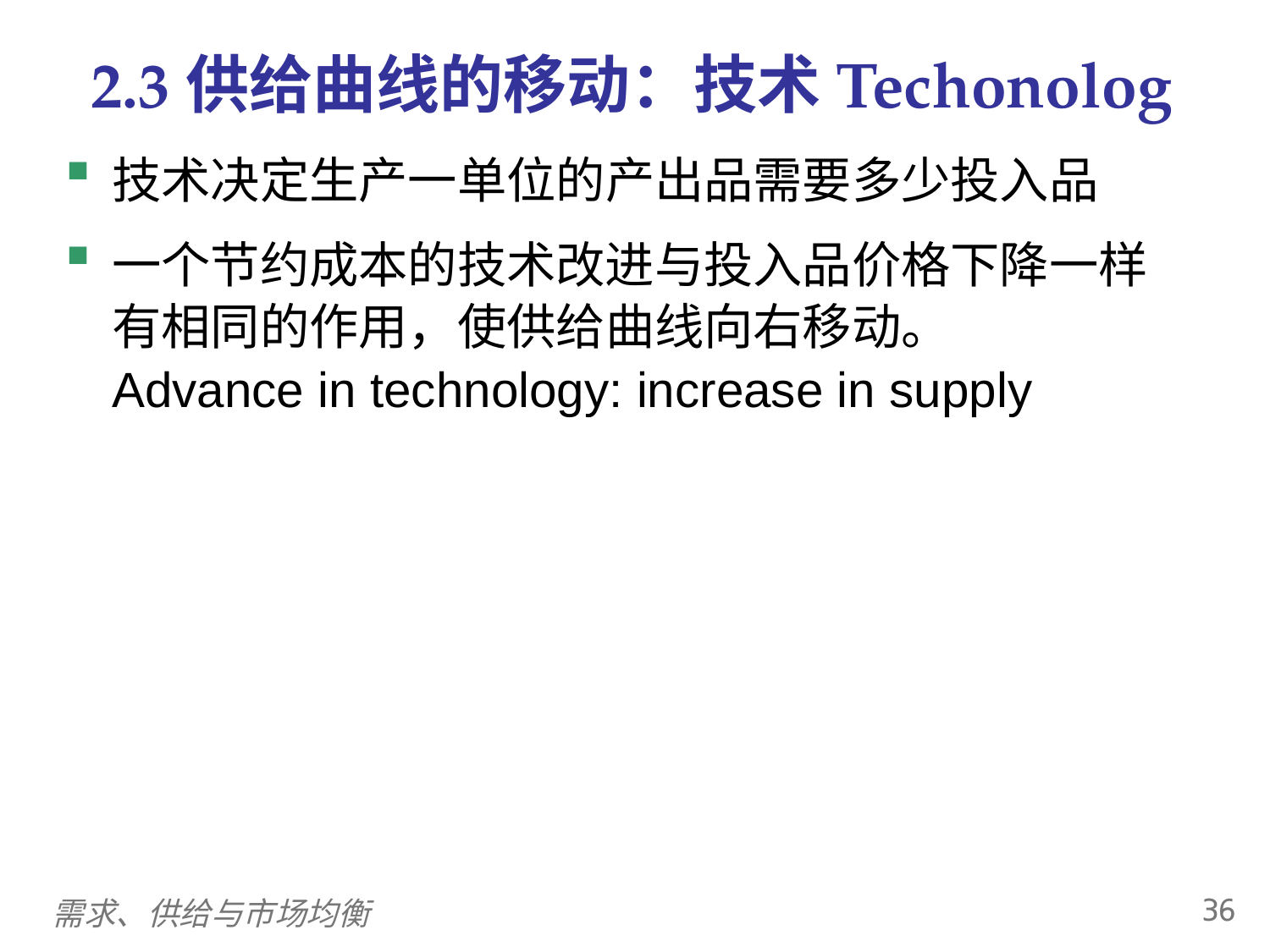

2.3供给曲线的移动：技术Techonolog
技术决定生产一单位的产出品需要多少投入品
一个节约成本的技术改进与投入品价格下降一样有相同的作用，使供给曲线向右移动。         Advance in technology: increase in supply

0
36
需求、供给与市场均衡